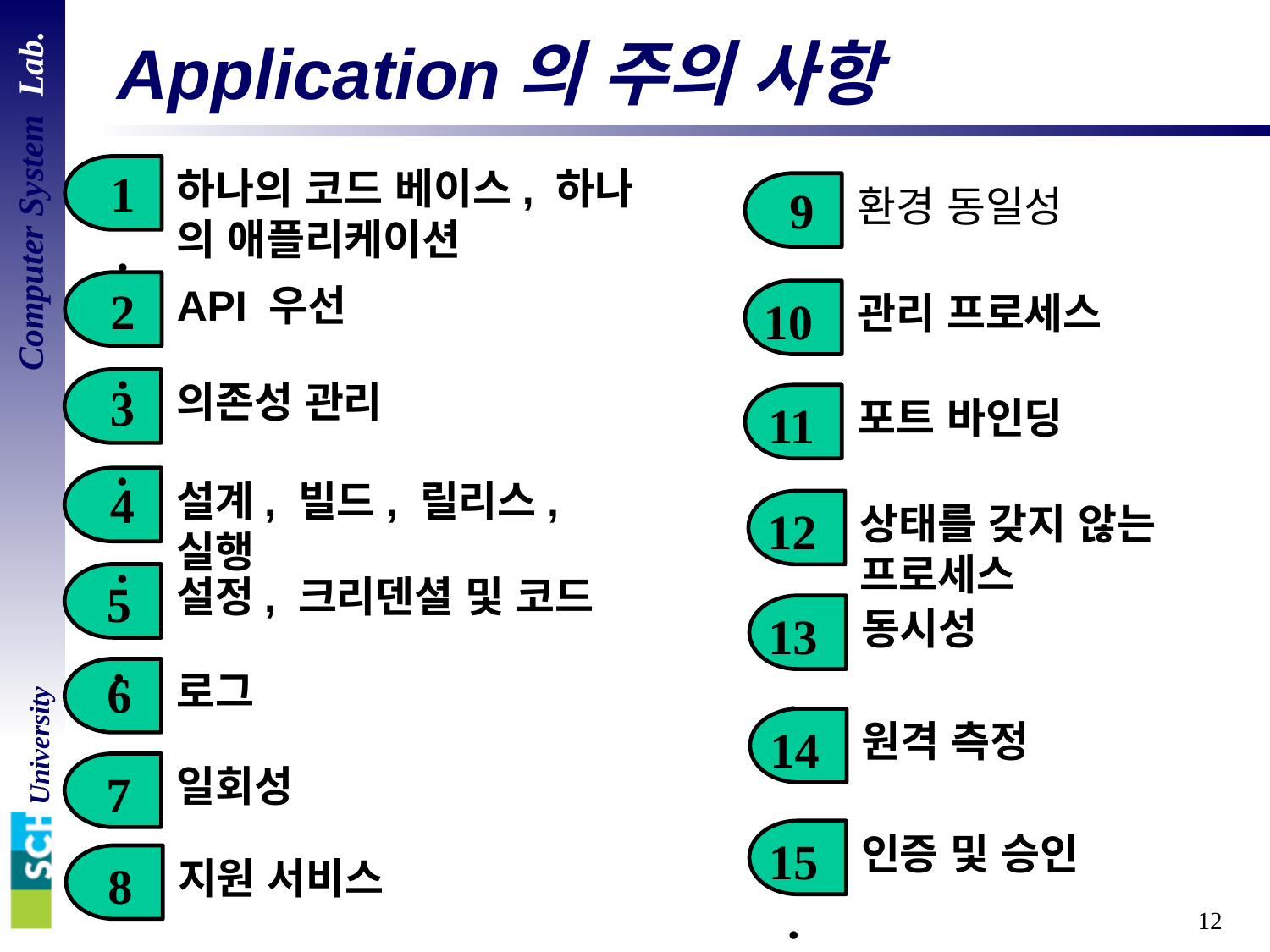

# Application의 주의 사항

하나의 코드 베이스, 하나
의 애플리케이션
1.
환경 동일성

9.

API 우선
2.
관리 프로세스

10.

의존성 관리
3.
포트 바인딩

11.
설계, 빌드, 릴리스, 실행

4.
상태를 갖지 않는 프로세스

12.
설정, 크리덴셜 및 코드

5.
동시성

13.
6.

로그
원격 측정

14.
일회성

7.
인증 및 승인

15.
지원 서비스

8.